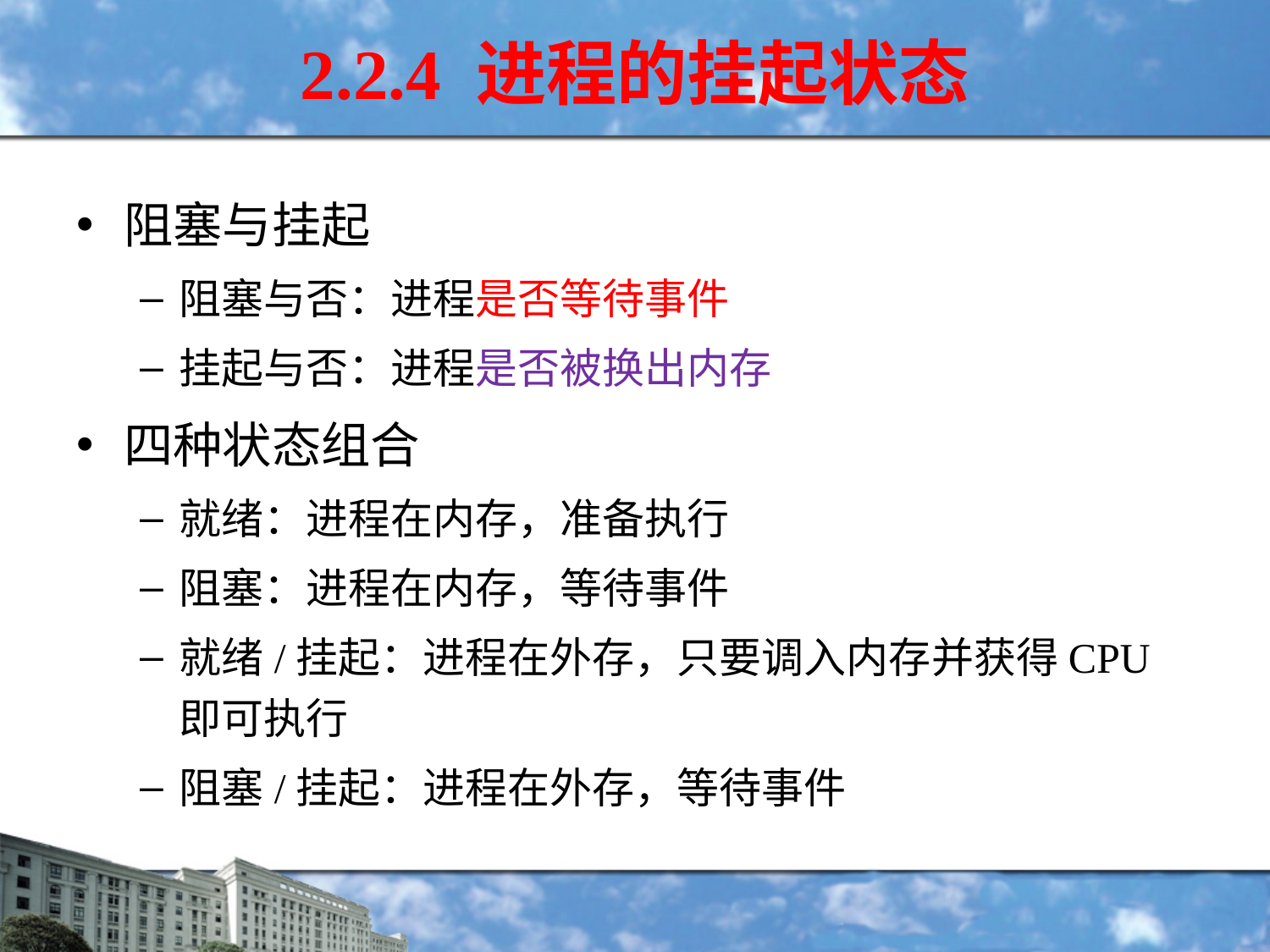

2.2.4 进程的挂起状态
阻塞与挂起
阻塞与否：进程是否等待事件
挂起与否：进程是否被换出内存
四种状态组合
就绪：进程在内存，准备执行
阻塞：进程在内存，等待事件
就绪/挂起：进程在外存，只要调入内存并获得CPU即可执行
阻塞/挂起：进程在外存，等待事件